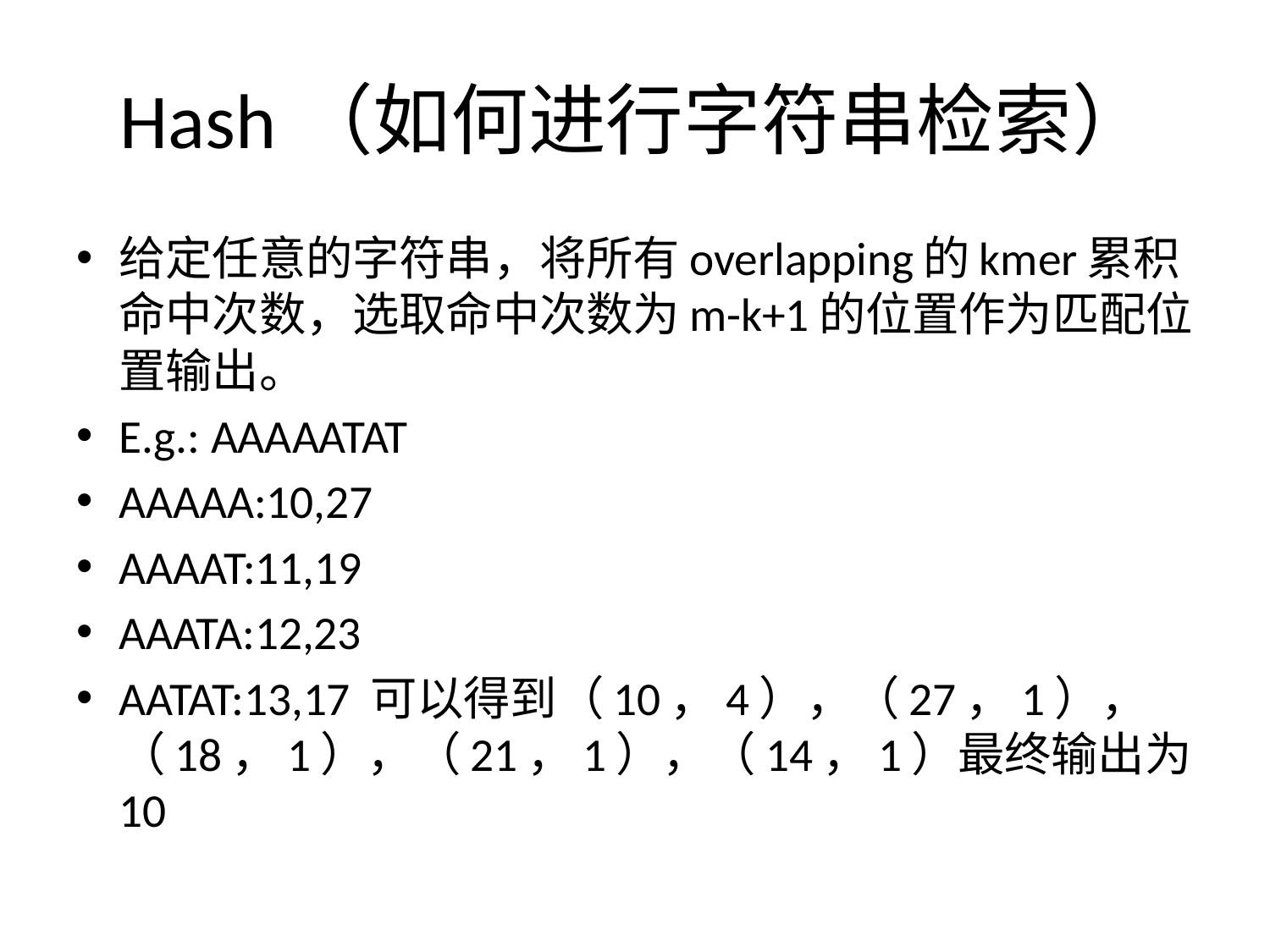

# Hash（如何进行字符串检索）
给定任意的字符串，将所有overlapping的kmer累积命中次数，选取命中次数为m-k+1的位置作为匹配位置输出。
E.g.: AAAAATAT
AAAAA:10,27
AAAAT:11,19
AAATA:12,23
AATAT:13,17 可以得到（10，4），（27，1），（18，1），（21，1），（14，1）最终输出为10